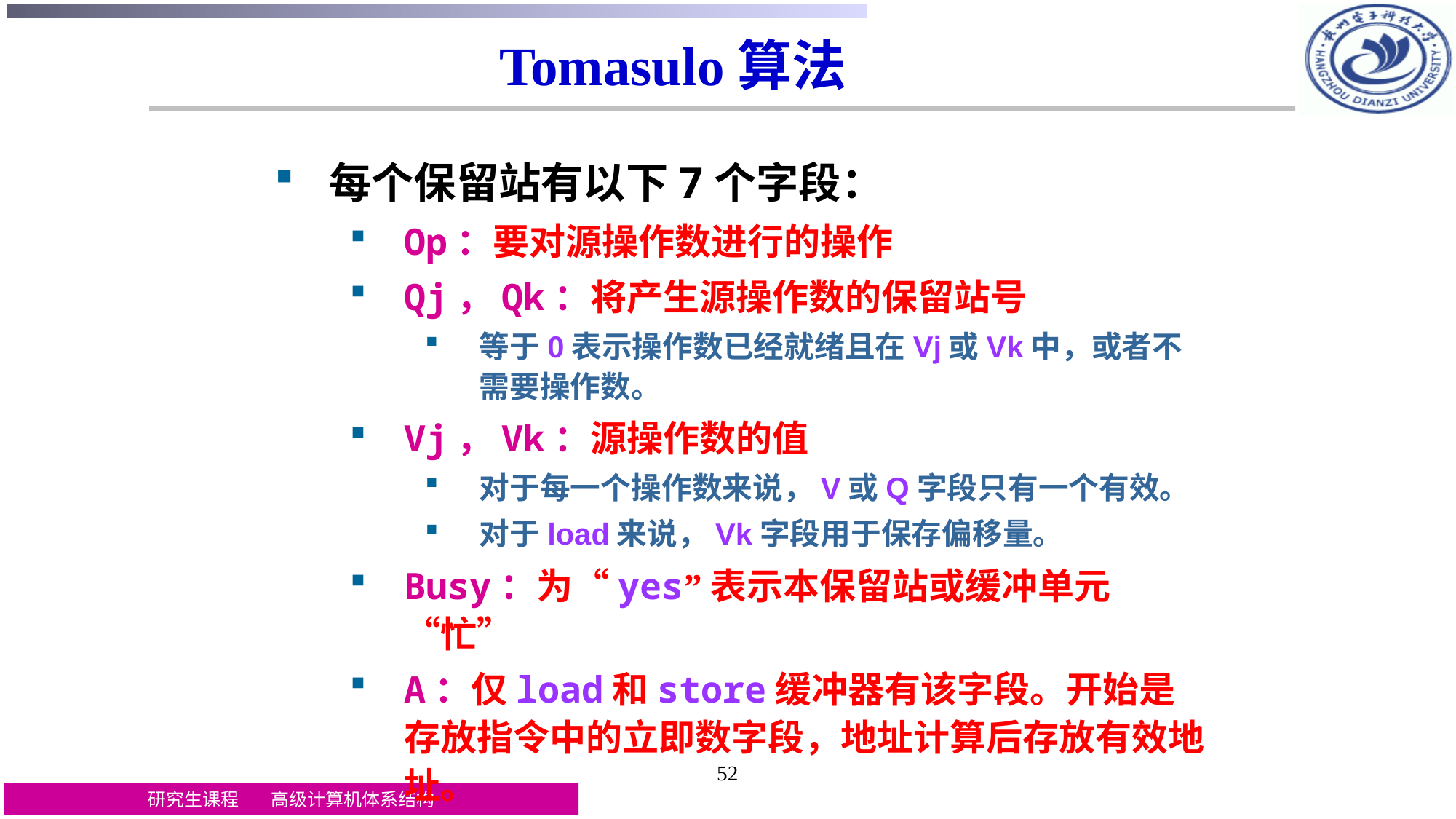

# Tomasulo算法
每个保留站有以下7个字段：
Op：要对源操作数进行的操作
Qj，Qk：将产生源操作数的保留站号
等于0表示操作数已经就绪且在Vj或Vk中，或者不需要操作数。
Vj，Vk：源操作数的值
对于每一个操作数来说，V或Q字段只有一个有效。
对于load来说，Vk字段用于保存偏移量。
Busy：为“yes”表示本保留站或缓冲单元“忙”
A：仅load和store缓冲器有该字段。开始是存放指令中的立即数字段，地址计算后存放有效地址。
52